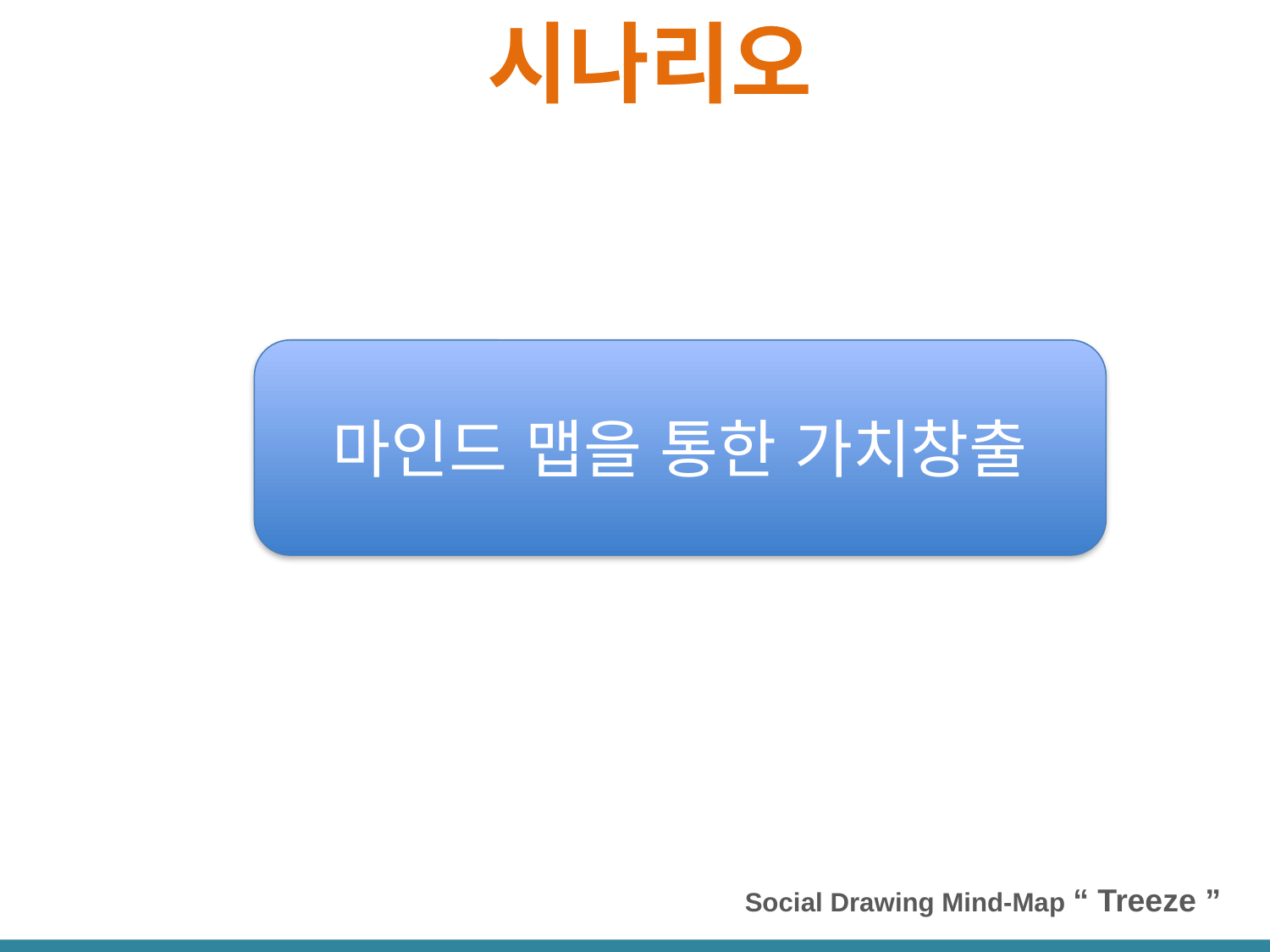

시나리오
마인드 맵을 통한 가치창출
Social Drawing Mind-Map “ Treeze ”